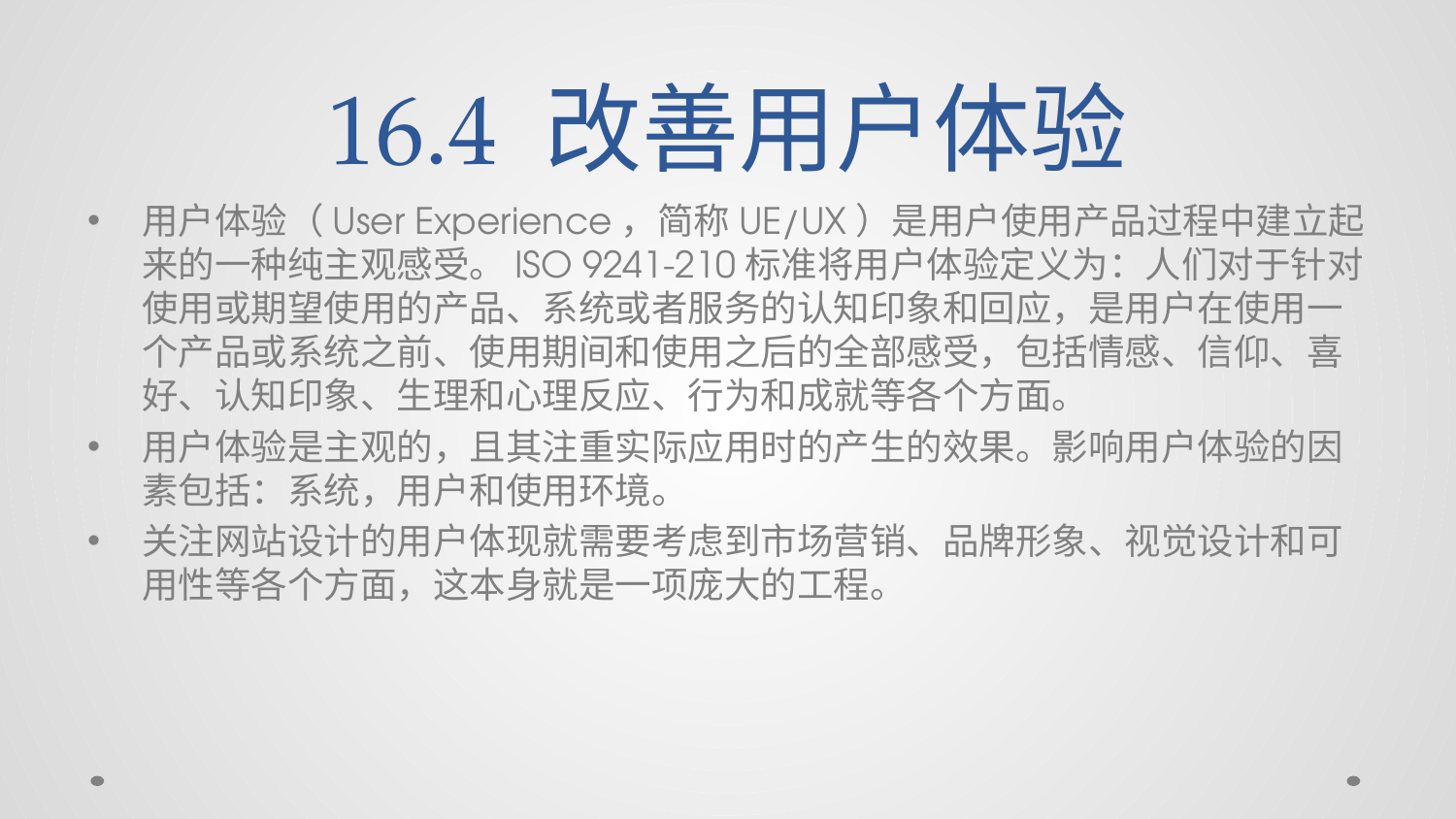

# 16.4 改善用户体验
用户体验（User Experience，简称UE/UX）是用户使用产品过程中建立起来的一种纯主观感受。ISO 9241-210标准将用户体验定义为：人们对于针对使用或期望使用的产品、系统或者服务的认知印象和回应，是用户在使用一个产品或系统之前、使用期间和使用之后的全部感受，包括情感、信仰、喜好、认知印象、生理和心理反应、行为和成就等各个方面。
用户体验是主观的，且其注重实际应用时的产生的效果。影响用户体验的因素包括：系统，用户和使用环境。
关注网站设计的用户体现就需要考虑到市场营销、品牌形象、视觉设计和可用性等各个方面，这本身就是一项庞大的工程。